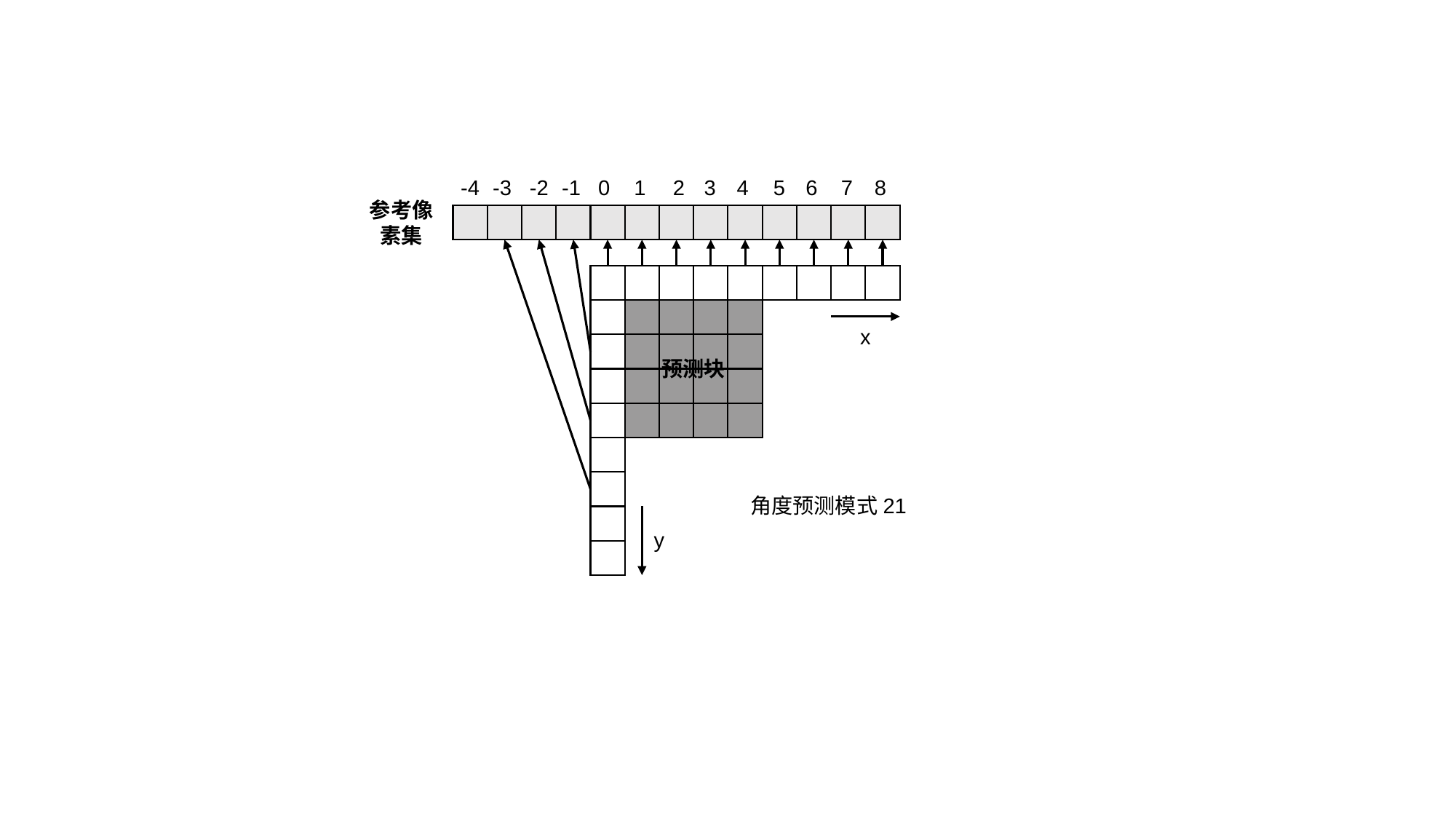

-4
-3
-2
-1
0
1
2
3
4
5
6
7
8
参考像素集

x

预测块

角度预测模式21

y